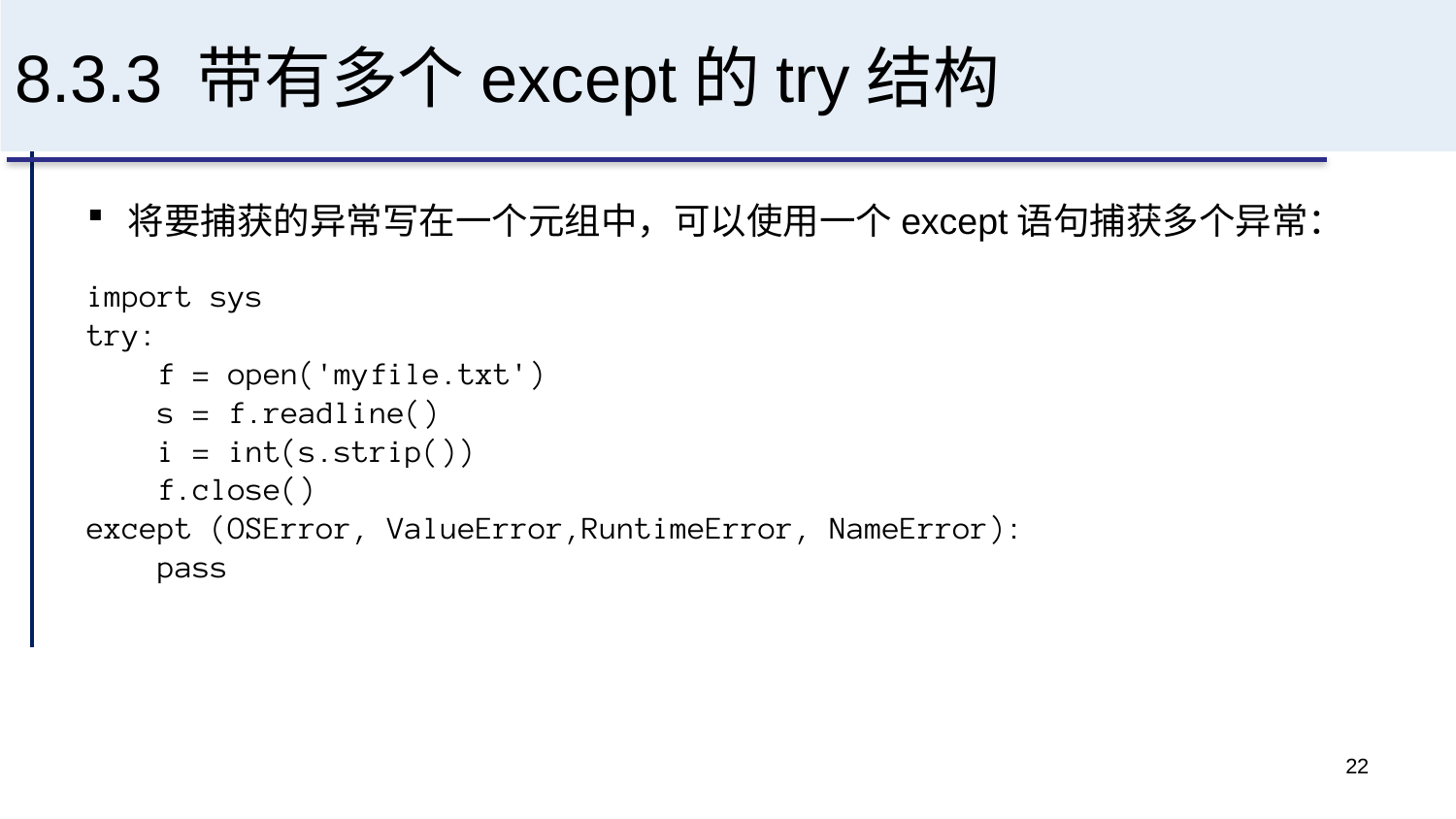

# 8.3.3 带有多个except的try结构
将要捕获的异常写在一个元组中，可以使用一个except语句捕获多个异常：

import sys
try:
    f = open('myfile.txt')
    s = f.readline()
    i = int(s.strip())
    f.close()
except (OSError, ValueError,RuntimeError, NameError):
    pass
22